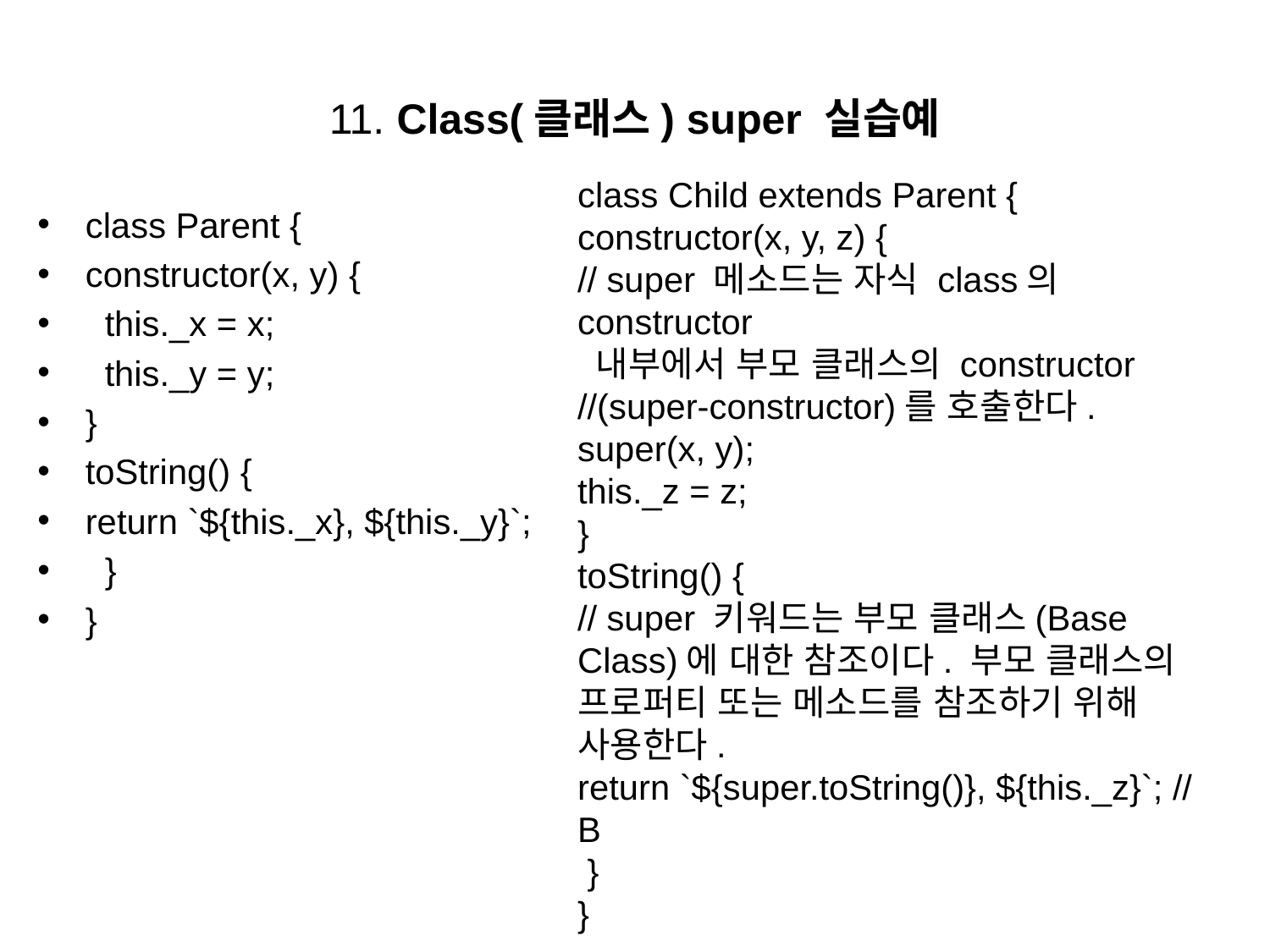

# 11. Class(클래스) super 실습예
class Child extends Parent {
constructor(x, y, z) {
// super 메소드는 자식 class의 constructor
 내부에서 부모 클래스의 constructor
//(super-constructor)를 호출한다.
super(x, y);
this._z = z;
}
toString() {
// super 키워드는 부모 클래스(Base Class)에 대한 참조이다. 부모 클래스의 프로퍼티 또는 메소드를 참조하기 위해 사용한다.
return `${super.toString()}, ${this._z}`; // B
 }
}

class Parent {
constructor(x, y) {
  this._x = x;
  this._y = y;
}
toString() {
return `${this._x}, ${this._y}`;
  }
}